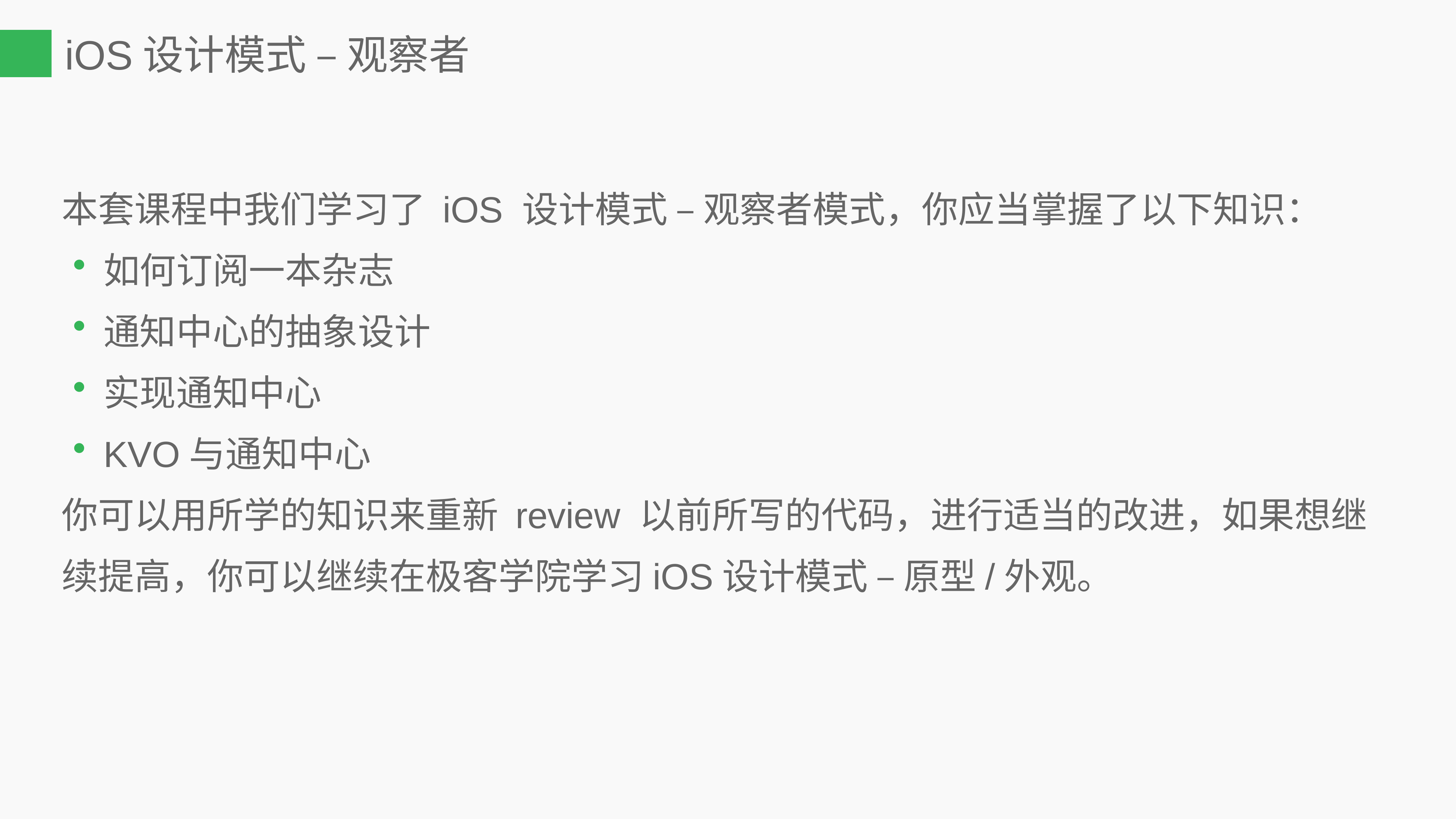

iOS设计模式 – 观察者

本套课程中我们学习了 iOS 设计模式 – 观察者模式，你应当掌握了以下知识：
如何订阅一本杂志
通知中心的抽象设计
实现通知中心
KVO与通知中心
你可以用所学的知识来重新 review 以前所写的代码，进行适当的改进，如果想继续提高，你可以继续在极客学院学习iOS设计模式 – 原型/外观。